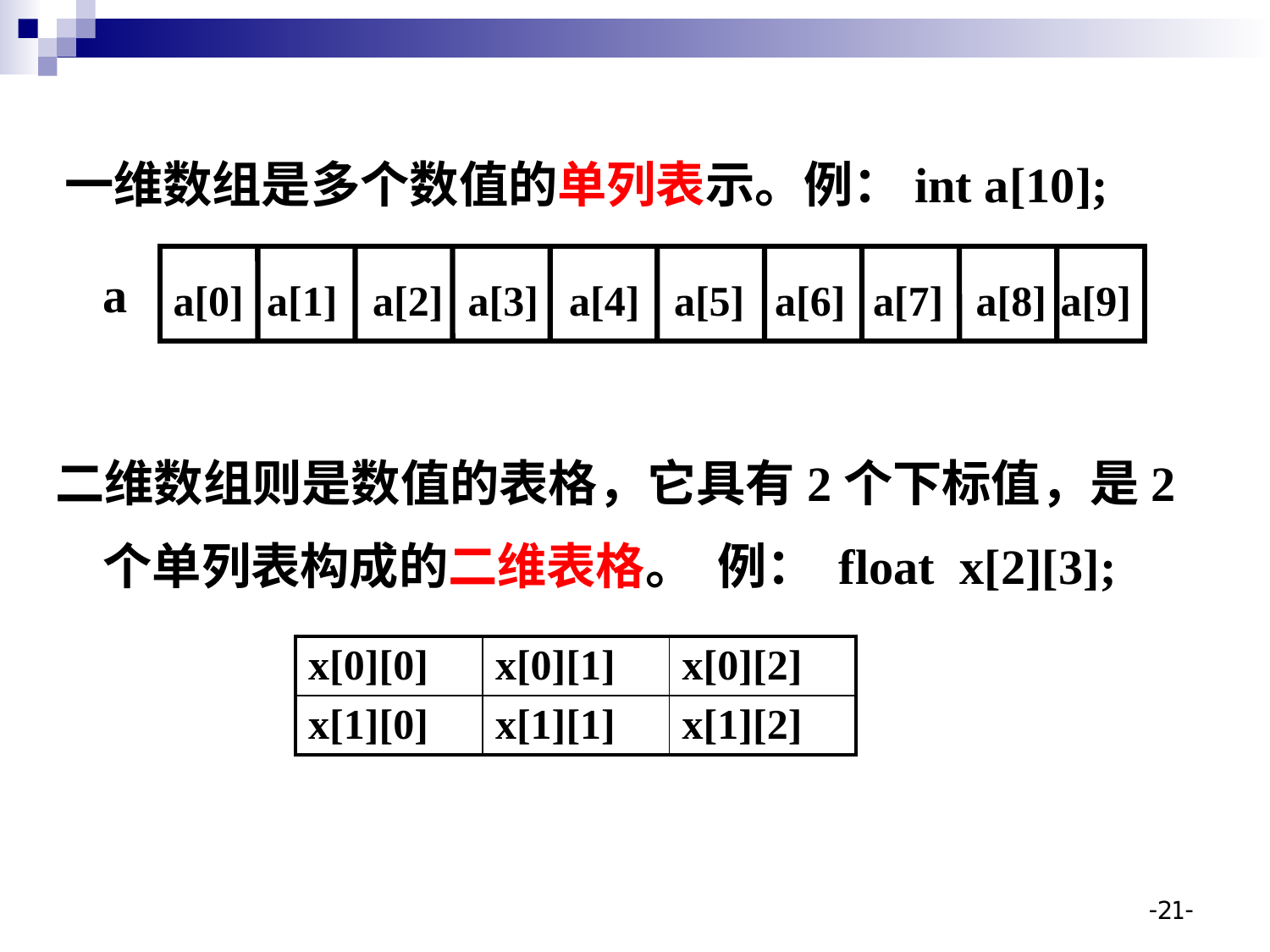

一维数组是多个数值的单列表示。例：int a[10];

a[0]
a[1]
a[2]
a[3]
a[4]
a[5]
a[6]
a[7]
a[8]
a[9]
a
二维数组则是数值的表格，它具有2个下标值，是2个单列表构成的二维表格。  例： float  x[2][3];
| x[0][0] | x[0][1] | x[0][2] |
| --- | --- | --- |
| x[1][0] | x[1][1] | x[1][2] |
-21-